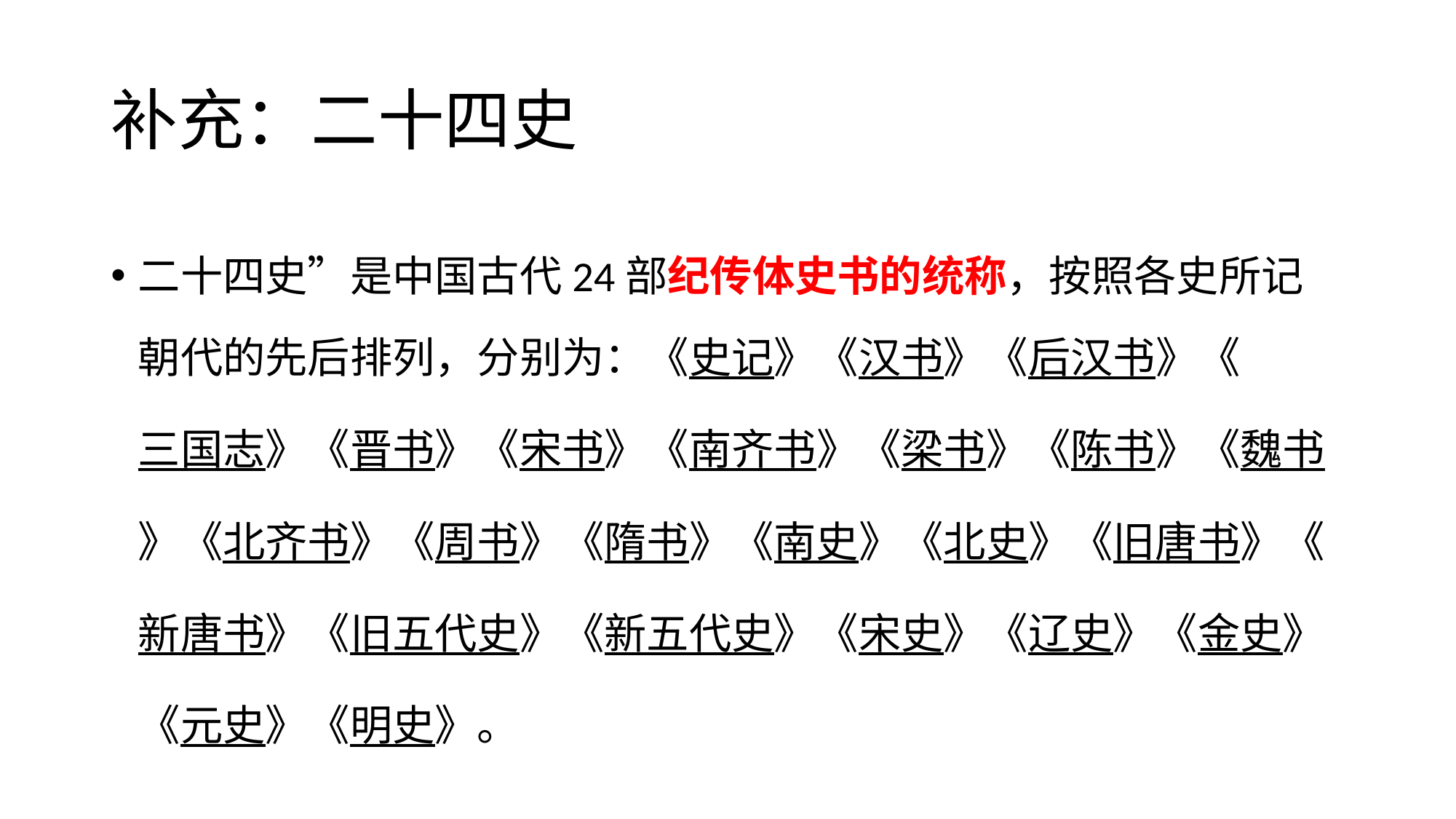

# 补充：二十四史
二十四史”是中国古代24部纪传体史书的统称，按照各史所记朝代的先后排列，分别为：《史记》《汉书》《后汉书》《三国志》《晋书》《宋书》《南齐书》《梁书》《陈书》《魏书》《北齐书》《周书》《隋书》《南史》《北史》《旧唐书》《新唐书》《旧五代史》《新五代史》《宋史》《辽史》《金史》《元史》《明史》。